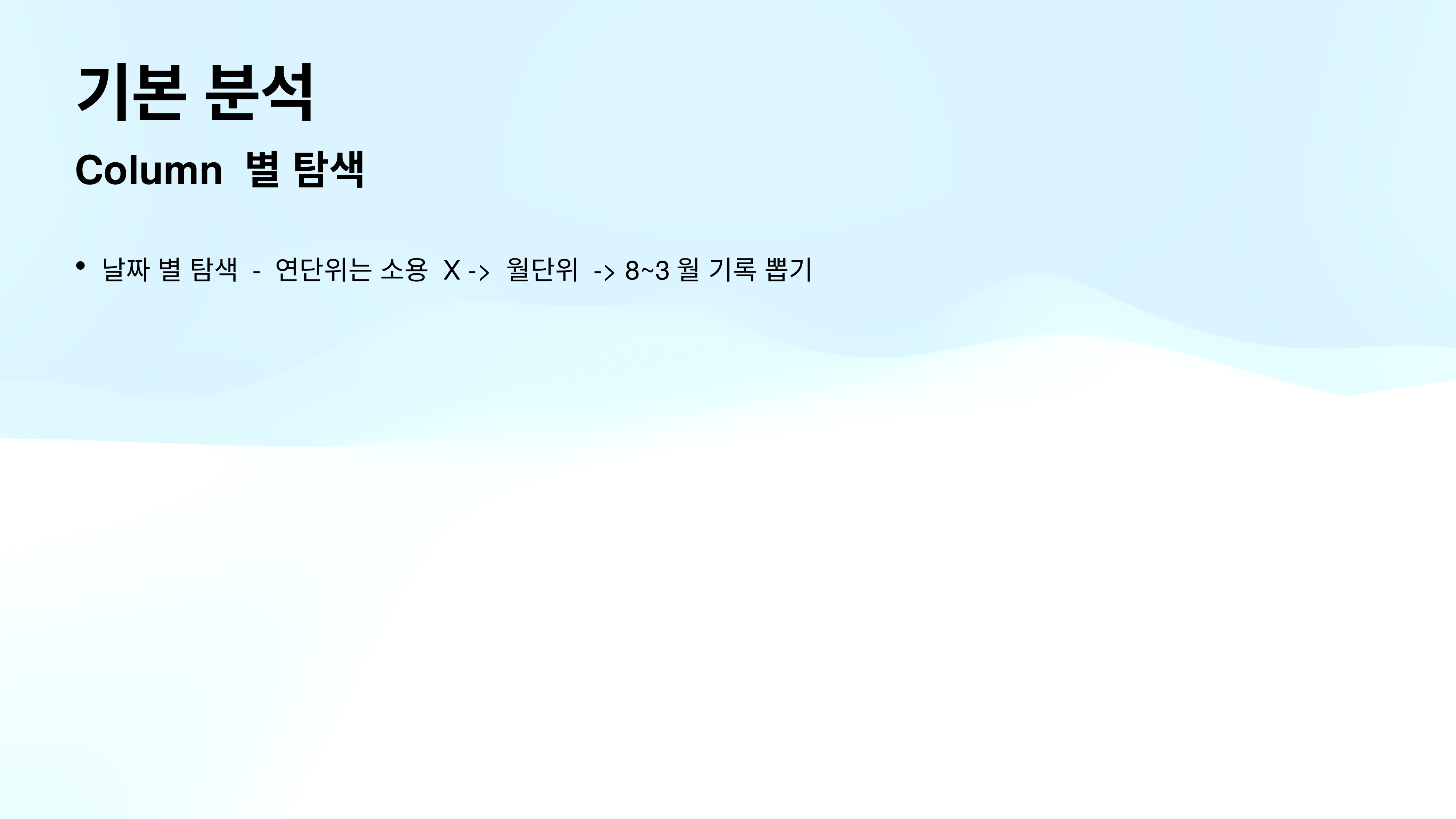

# 기본 분석
Column 별 탐색
날짜 별 탐색 - 연단위는 소용 X -> 월단위 -> 8~3월 기록 뽑기